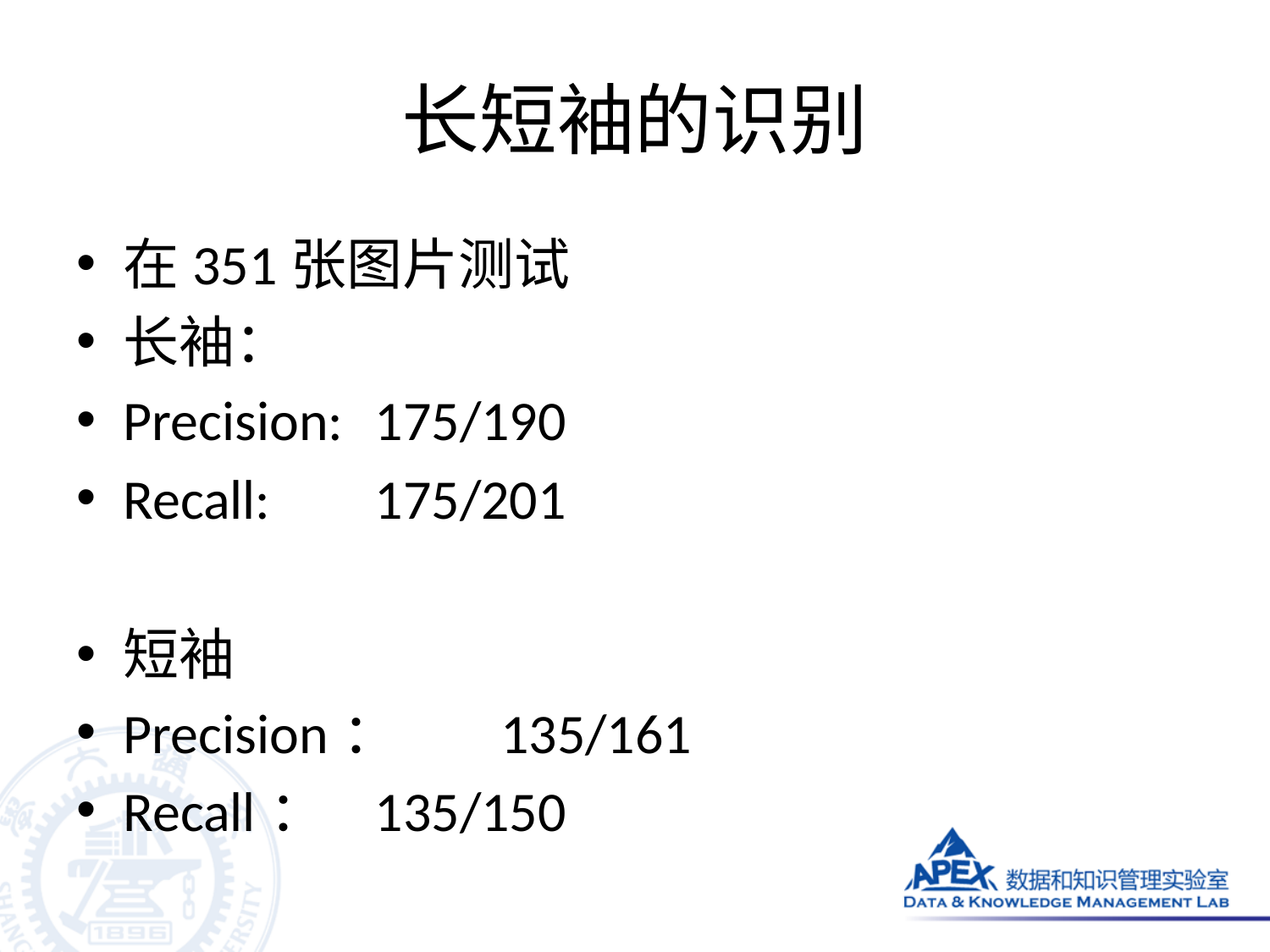

# 长短袖的识别
在351张图片测试
长袖：
Precision:	175/190
Recall:		175/201

短袖
Precision：	135/161
Recall：		135/150